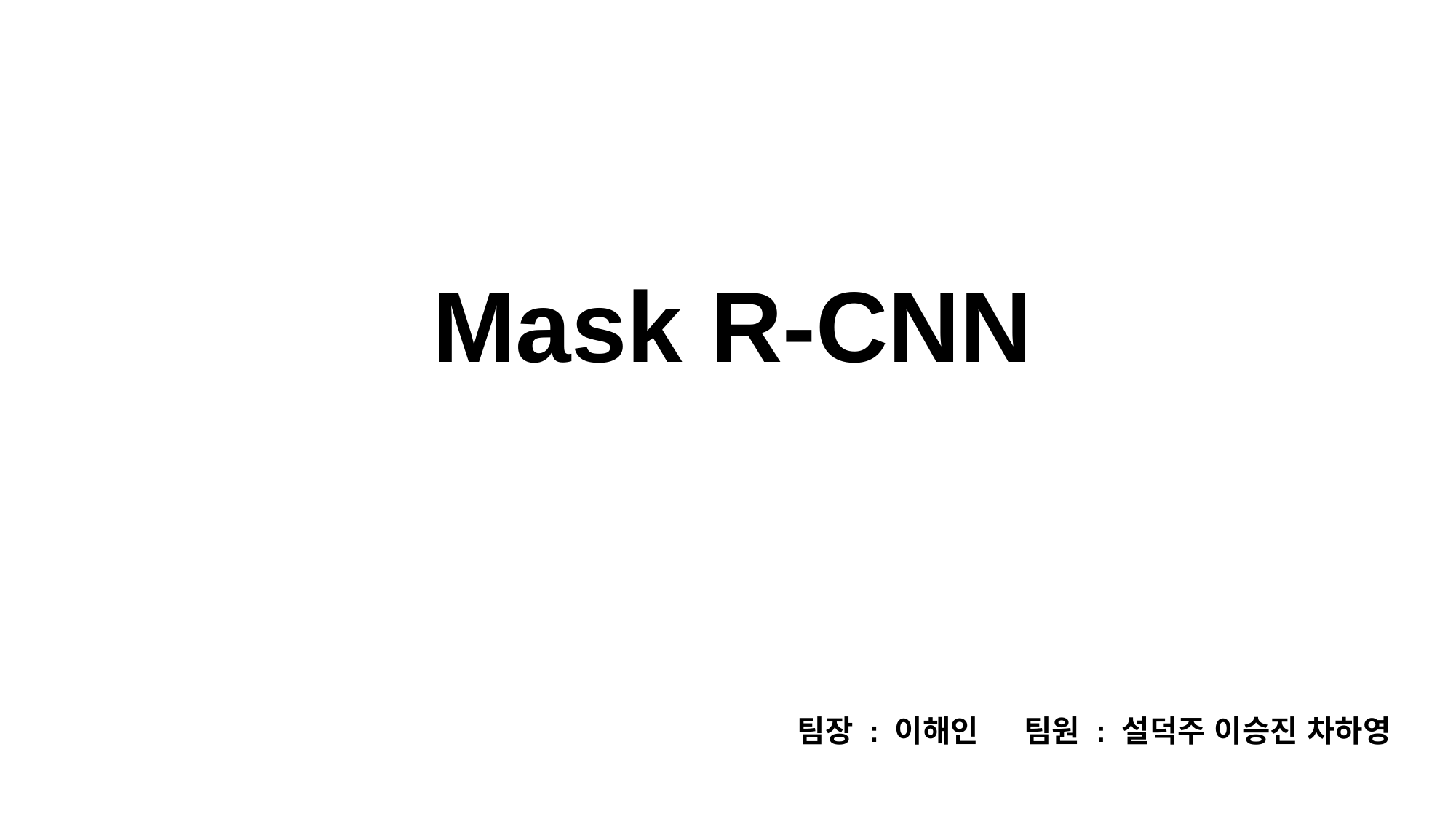

Mask R-CNN
팀장 : 이해인	 팀원 : 설덕주 이승진 차하영